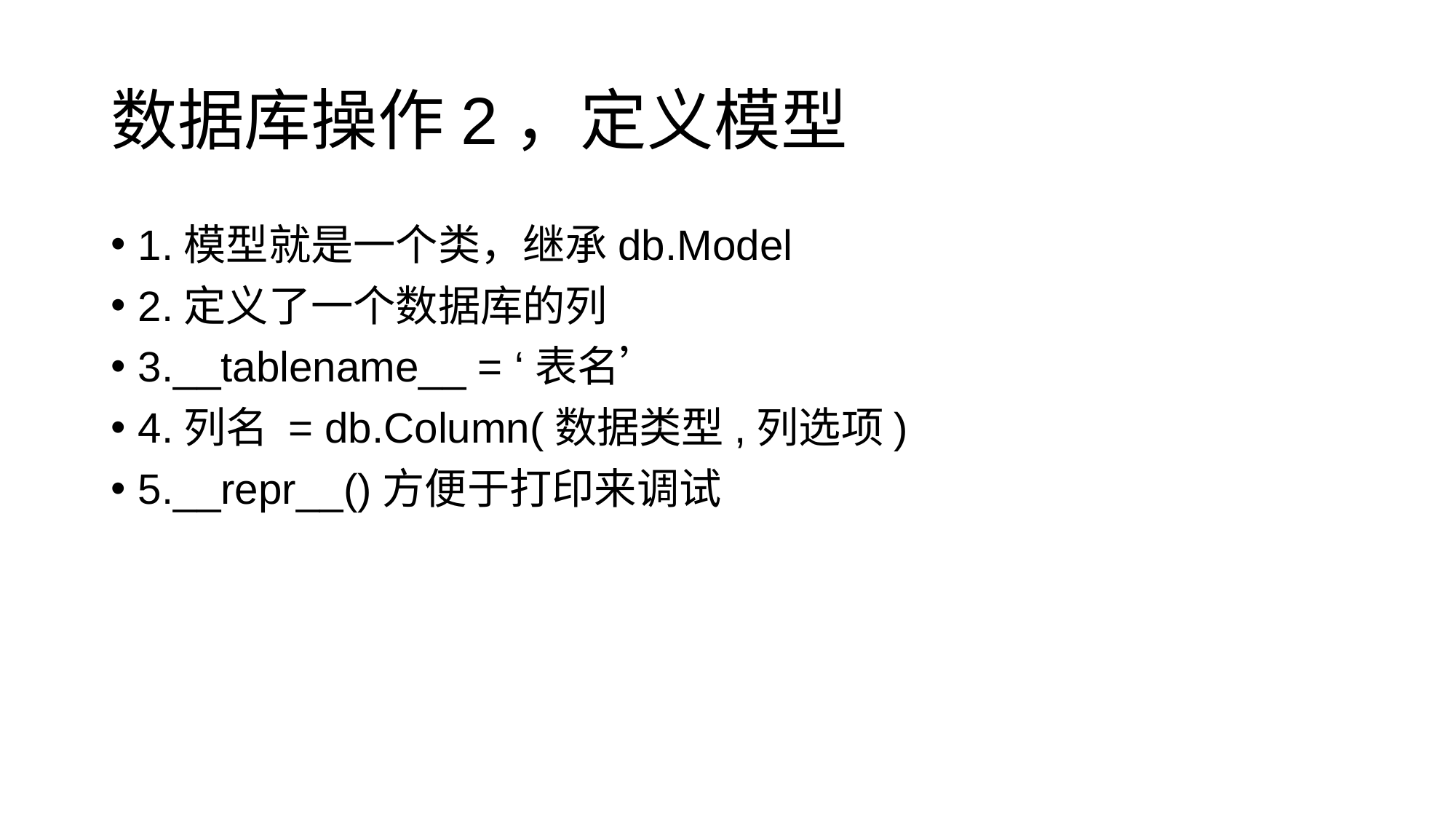

# 数据库操作2，定义模型
1.模型就是一个类，继承db.Model
2.定义了一个数据库的列
3.__tablename__ = ‘表名’
4.列名 = db.Column(数据类型,列选项)
5.__repr__()方便于打印来调试